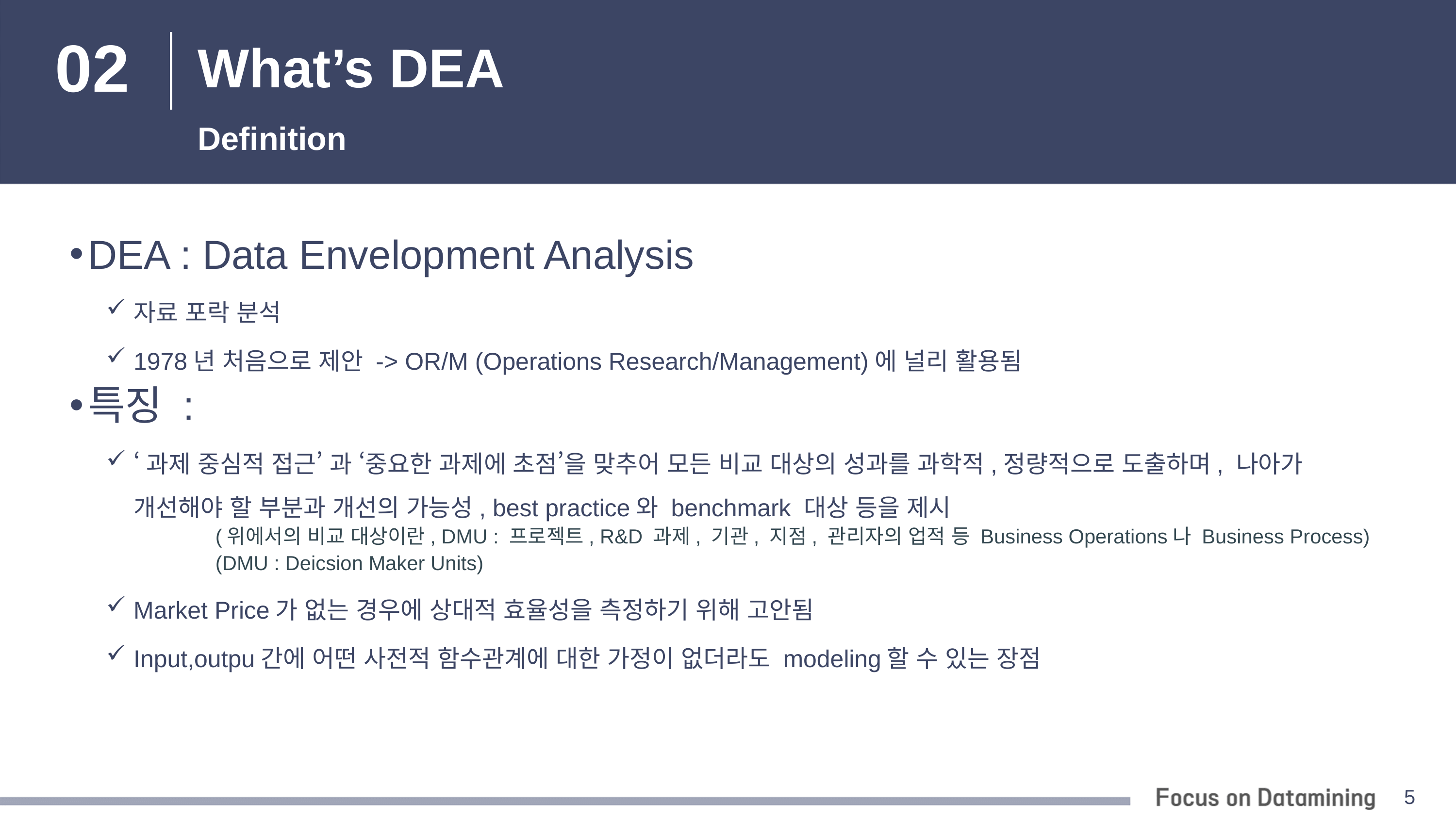

02
# What’s DEA
Definition
DEA : Data Envelopment Analysis
자료 포락 분석
1978년 처음으로 제안 -> OR/M (Operations Research/Management)에 널리 활용됨
특징 :
‘과제 중심적 접근’ 과 ‘중요한 과제에 초점’을 맞추어 모든 비교 대상의 성과를 과학적,정량적으로 도출하며, 나아가 개선해야 할 부분과 개선의 가능성, best practice와 benchmark 대상 등을 제시
	(위에서의 비교 대상이란, DMU : 프로젝트, R&D 과제, 기관, 지점, 관리자의 업적 등 Business Operations나 Business Process)
	(DMU : Deicsion Maker Units)
Market Price가 없는 경우에 상대적 효율성을 측정하기 위해 고안됨
Input,outpu간에 어떤 사전적 함수관계에 대한 가정이 없더라도 modeling할 수 있는 장점